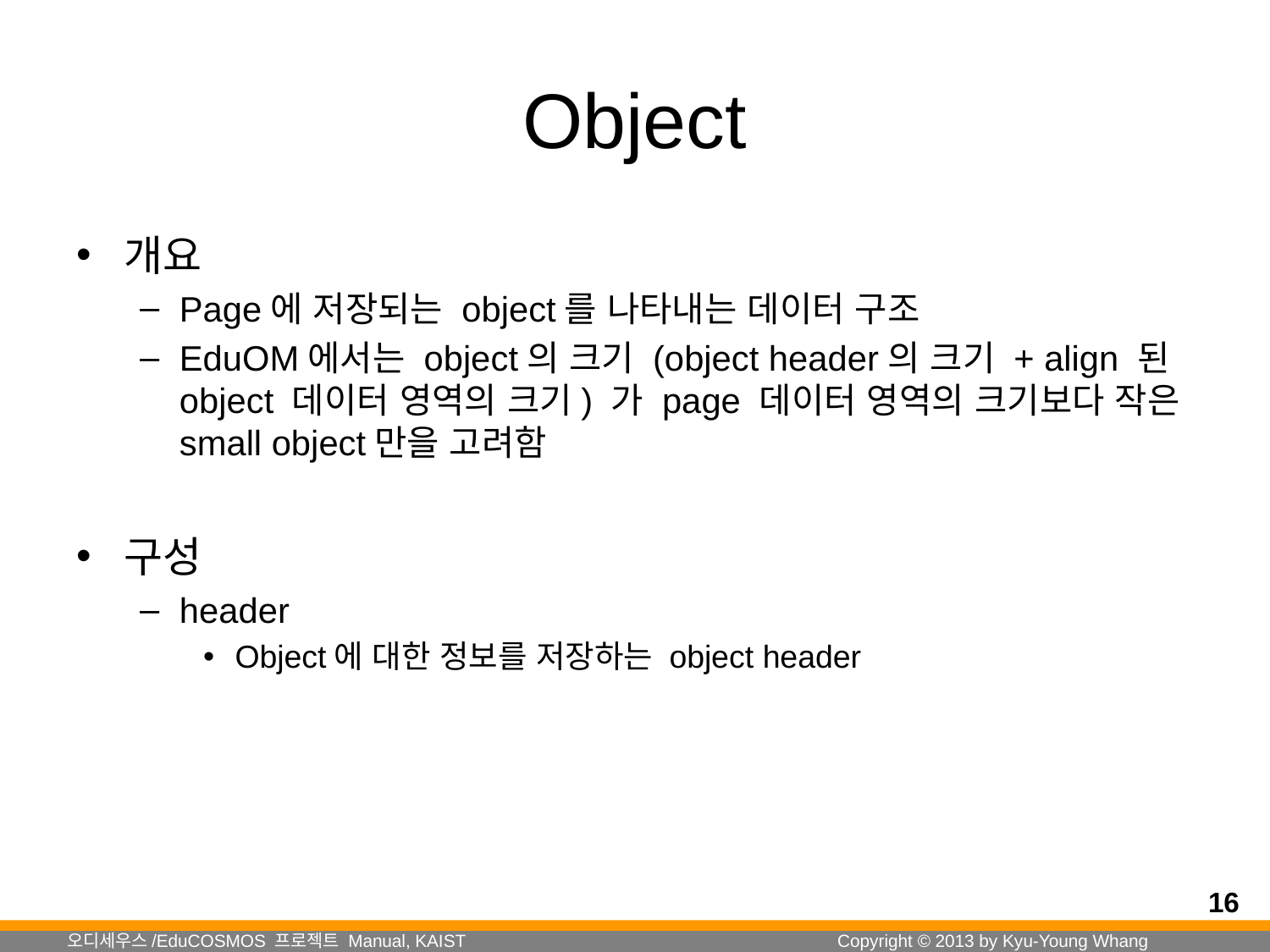

# Object
개요
Page에 저장되는 object를 나타내는 데이터 구조
EduOM에서는 object의 크기 (object header의 크기 + align 된 object 데이터 영역의 크기) 가 page 데이터 영역의 크기보다 작은 small object만을 고려함

구성
header
Object에 대한 정보를 저장하는 object header